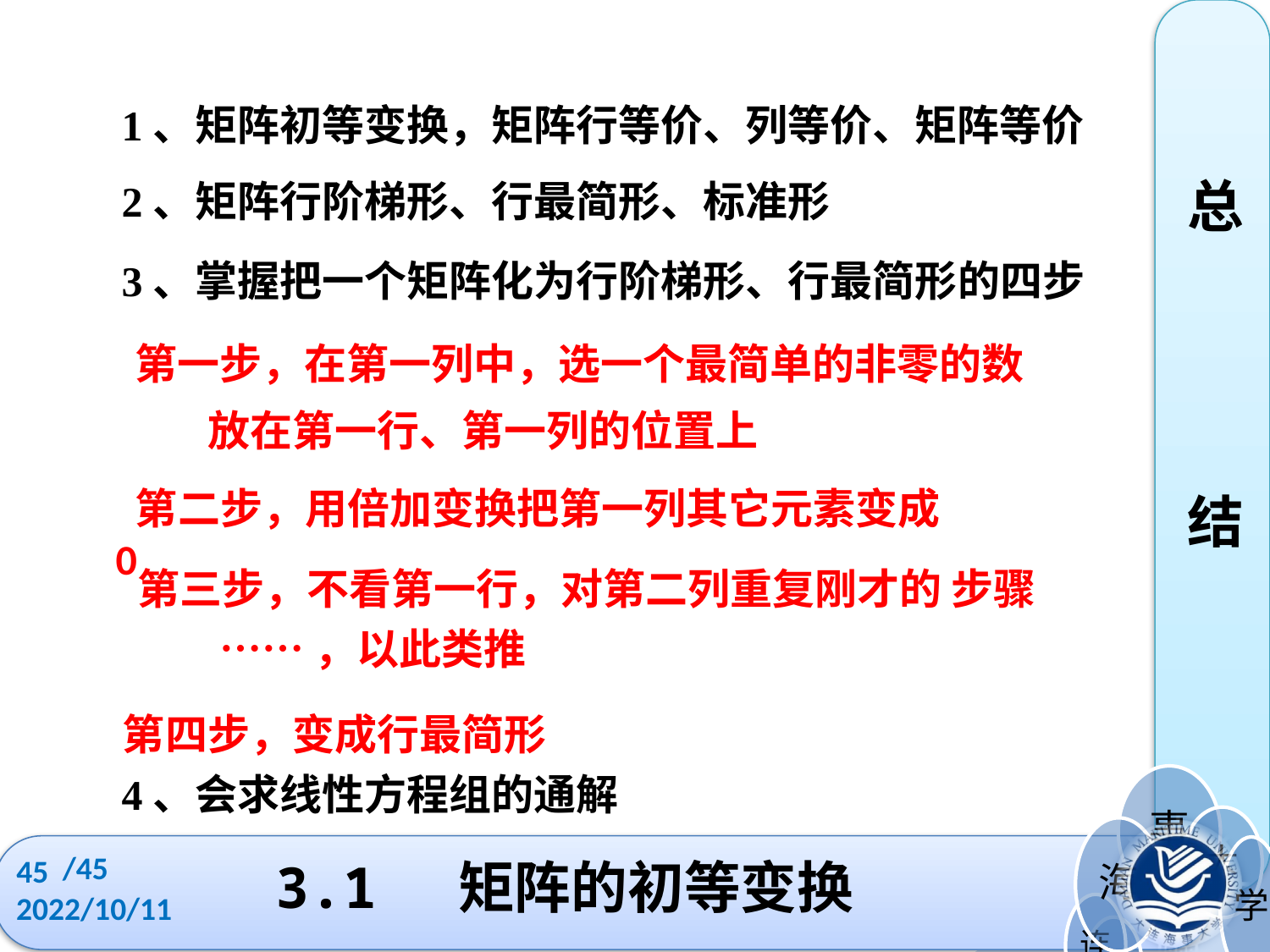

总

结

1、矩阵初等变换，矩阵行等价、列等价、矩阵等价
2、矩阵行阶梯形、行最简形、标准形
3、掌握把一个矩阵化为行阶梯形、行最简形的四步
 第一步，在第一列中，选一个最简单的非零的数
放在第一行、第一列的位置上
 第二步，用倍加变换把第一列其它元素变成0
  第三步，不看第一行，对第二列重复刚才的 步骤
  ……，以此类推
第四步，变成行最简形
4、会求线性方程组的通解
/45
45
# 3.1  矩阵的初等变换
2022/10/11